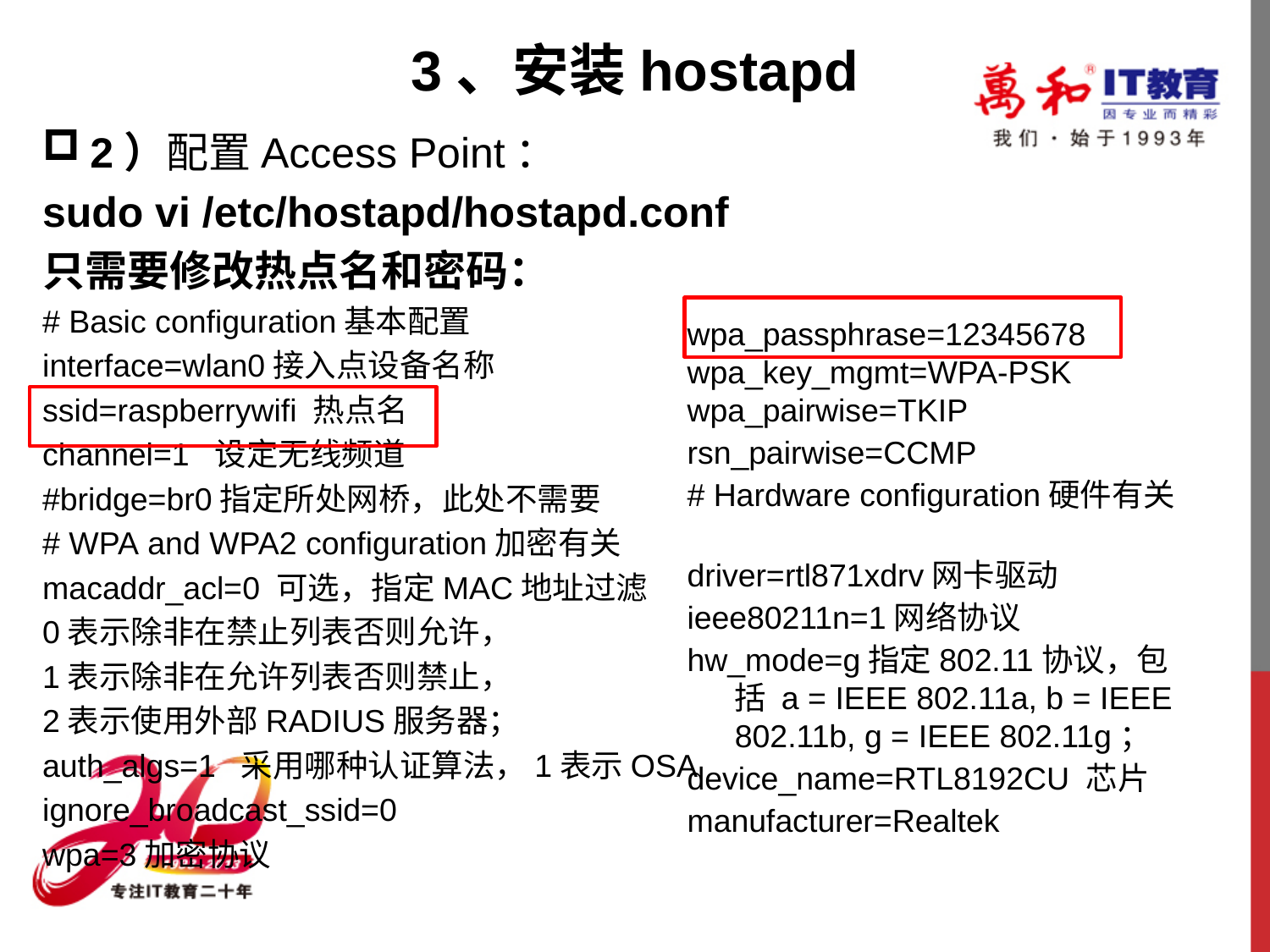

# 3、安装hostapd
2）配置Access Point：
sudo vi /etc/hostapd/hostapd.conf
只需要修改热点名和密码：
# Basic configuration基本配置
interface=wlan0接入点设备名称
ssid=raspberrywifi 热点名
channel=1  设定无线频道
#bridge=br0指定所处网桥，此处不需要
# WPA and WPA2 configuration加密有关
macaddr_acl=0 可选，指定MAC地址过滤
0表示除非在禁止列表否则允许，
1表示除非在允许列表否则禁止，
2表示使用外部RADIUS服务器；
auth_algs=1  采用哪种认证算法，1表示OSA
ignore_broadcast_ssid=0
wpa=3加密协议

wpa_passphrase=12345678
wpa_key_mgmt=WPA-PSK
wpa_pairwise=TKIP
rsn_pairwise=CCMP
# Hardware configuration硬件有关
driver=rtl871xdrv网卡驱动
ieee80211n=1网络协议
hw_mode=g指定802.11协议，包括 a = IEEE 802.11a, b = IEEE 802.11b, g = IEEE 802.11g；
device_name=RTL8192CU 芯片
manufacturer=Realtek